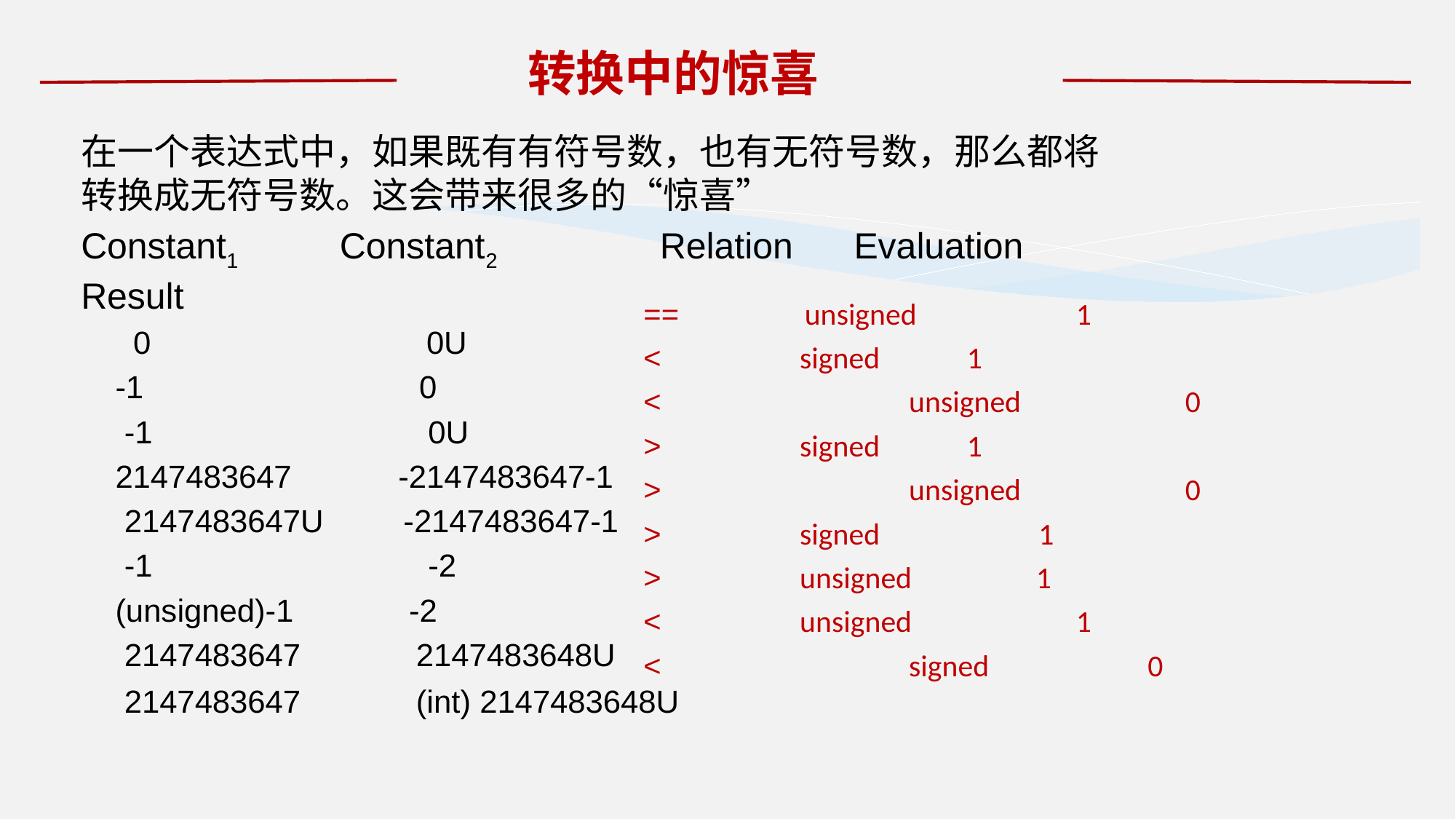

# 转换中的惊喜

在一个表达式中，如果既有有符号数，也有无符号数，那么都将转换成无符号数。这会带来很多的“惊喜”
Constant1          Constant2                Relation      Evaluation      Result
	  0                               0U
 	-1                               0
	 -1                               0U
 	2147483647            -2147483647-1
	 2147483647U         -2147483647-1
	 -1                               -2
	(unsigned)-1             -2
	 2147483647             2147483648U
	 2147483647             (int) 2147483648U
==               unsigned	            1
<	                signed	            1
< 	                unsigned	            0
>	                signed	            1
> 	                unsigned	            0
>	                signed                       1
>	                unsigned                  1
<	                unsigned	            1
< 	                signed                       0